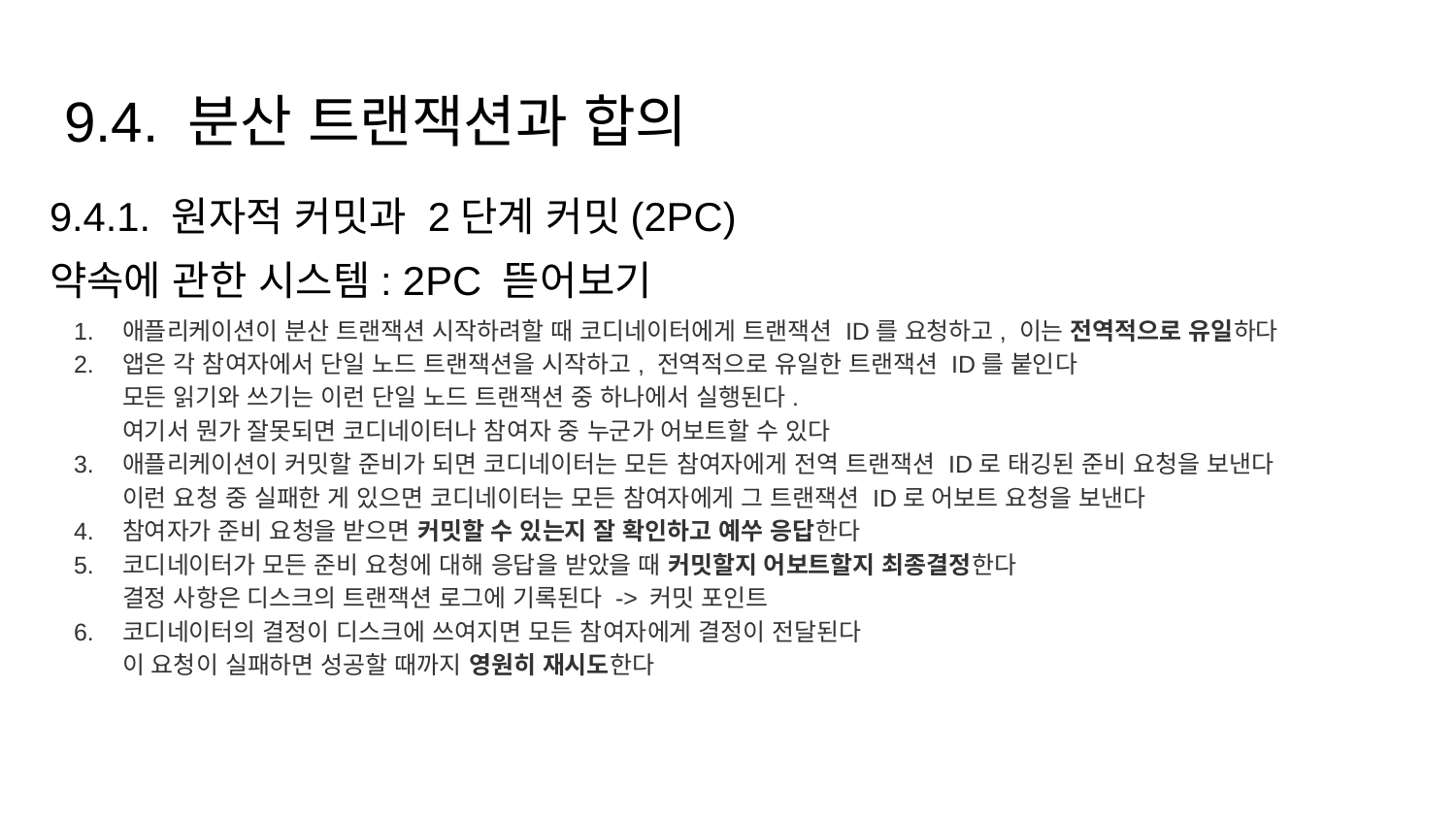

# 9.4. 분산 트랜잭션과 합의
9.4.1. 원자적 커밋과 2단계 커밋(2PC)
약속에 관한 시스템: 2PC 뜯어보기
애플리케이션이 분산 트랜잭션 시작하려할 때 코디네이터에게 트랜잭션 ID를 요청하고, 이는 전역적으로 유일하다
앱은 각 참여자에서 단일 노드 트랜잭션을 시작하고, 전역적으로 유일한 트랜잭션 ID를 붙인다
모든 읽기와 쓰기는 이런 단일 노드 트랜잭션 중 하나에서 실행된다.
여기서 뭔가 잘못되면 코디네이터나 참여자 중 누군가 어보트할 수 있다
애플리케이션이 커밋할 준비가 되면 코디네이터는 모든 참여자에게 전역 트랜잭션 ID로 태깅된 준비 요청을 보낸다
이런 요청 중 실패한 게 있으면 코디네이터는 모든 참여자에게 그 트랜잭션 ID로 어보트 요청을 보낸다
참여자가 준비 요청을 받으면 커밋할 수 있는지 잘 확인하고 예쑤 응답한다
코디네이터가 모든 준비 요청에 대해 응답을 받았을 때 커밋할지 어보트할지 최종결정한다
결정 사항은 디스크의 트랜잭션 로그에 기록된다 -> 커밋 포인트
코디네이터의 결정이 디스크에 쓰여지면 모든 참여자에게 결정이 전달된다
이 요청이 실패하면 성공할 때까지 영원히 재시도한다